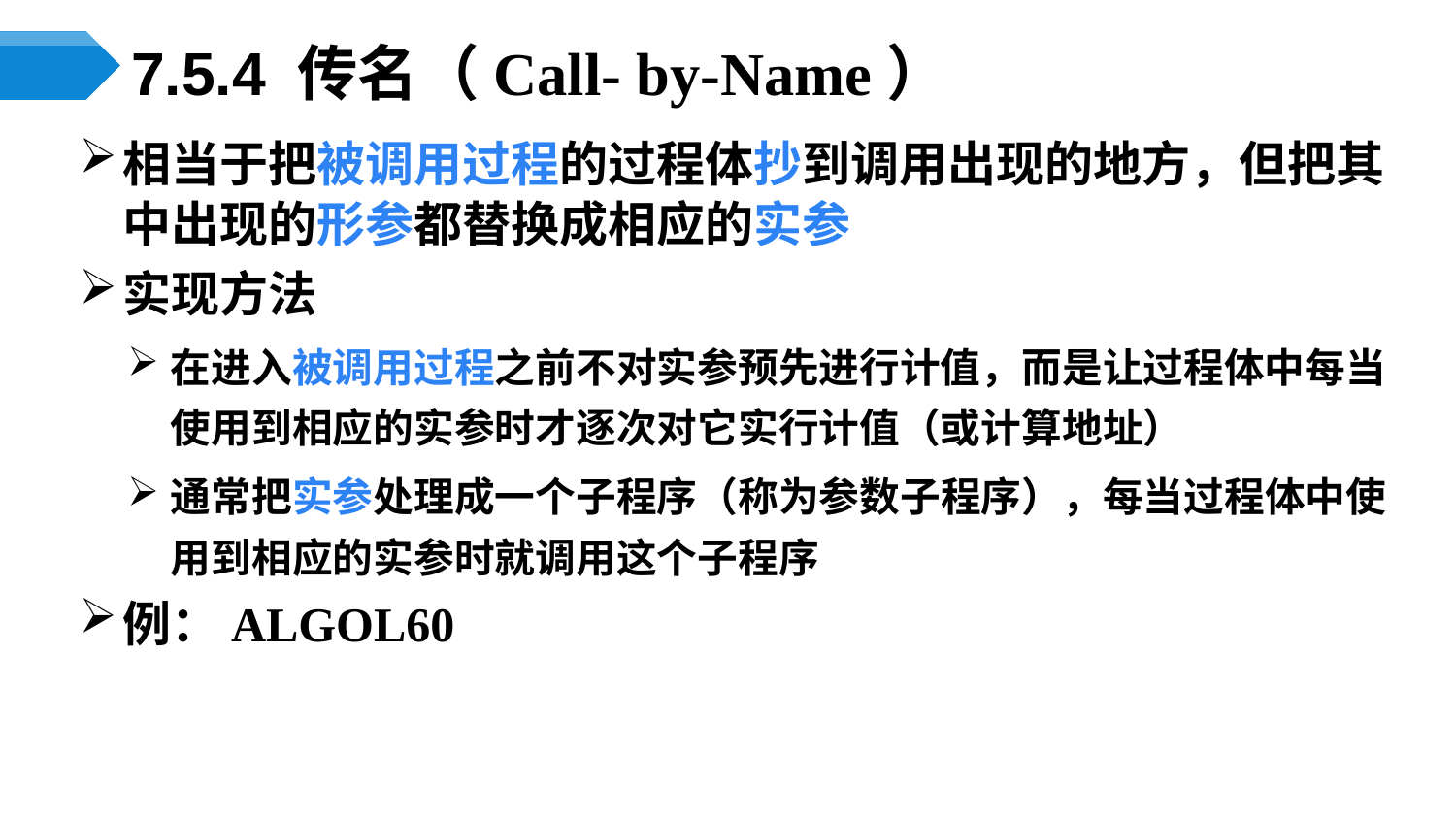

# 7.5.4 传名（Call- by-Name）
相当于把被调用过程的过程体抄到调用出现的地方，但把其中出现的形参都替换成相应的实参
实现方法
在进入被调用过程之前不对实参预先进行计值，而是让过程体中每当使用到相应的实参时才逐次对它实行计值（或计算地址）
通常把实参处理成一个子程序（称为参数子程序），每当过程体中使用到相应的实参时就调用这个子程序
例：ALGOL60